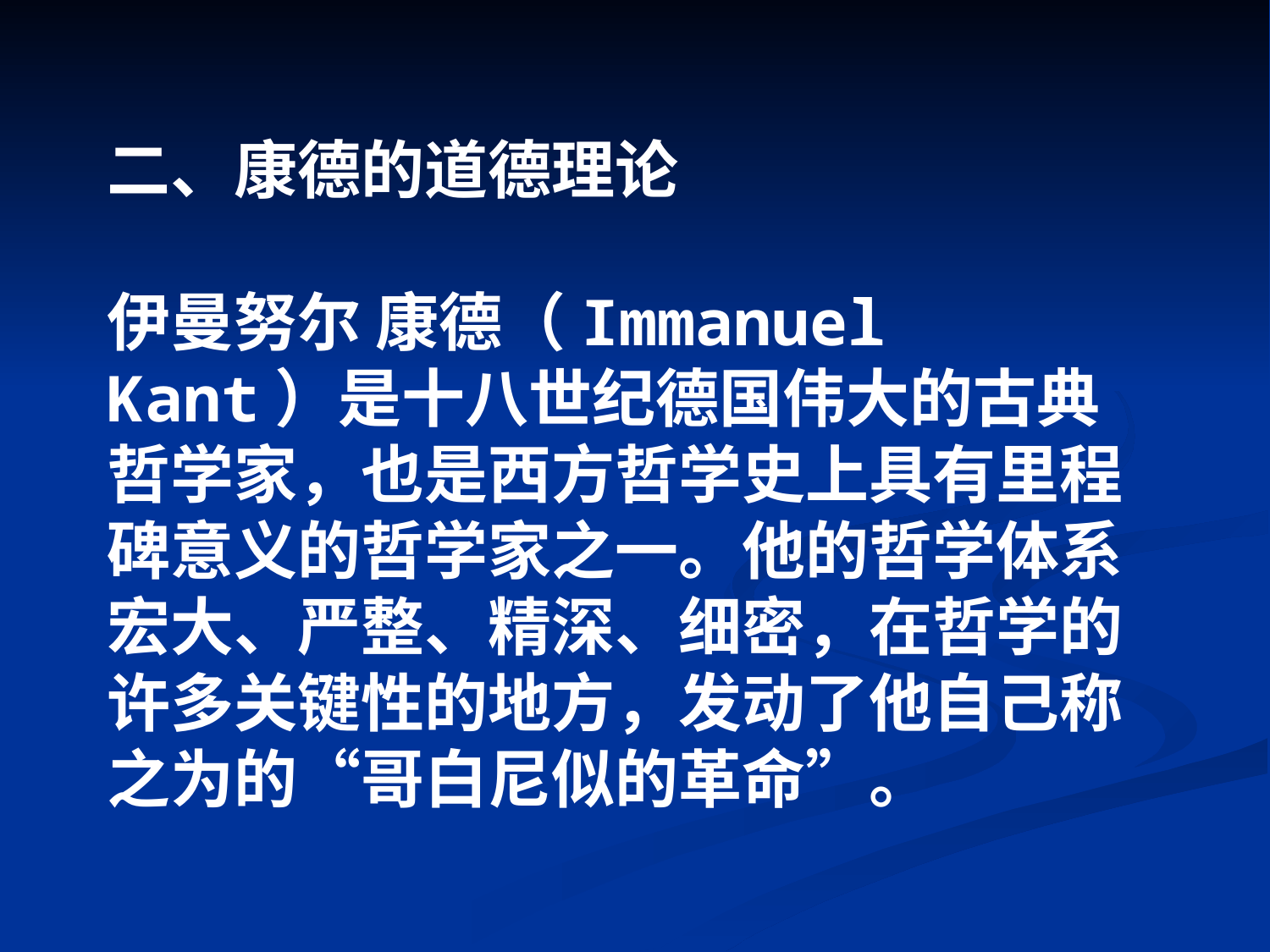

二、康德的道德理论

伊曼努尔 康德（Immanuel Kant）是十八世纪德国伟大的古典哲学家，也是西方哲学史上具有里程碑意义的哲学家之一。他的哲学体系宏大、严整、精深、细密，在哲学的许多关键性的地方，发动了他自己称之为的“哥白尼似的革命”。